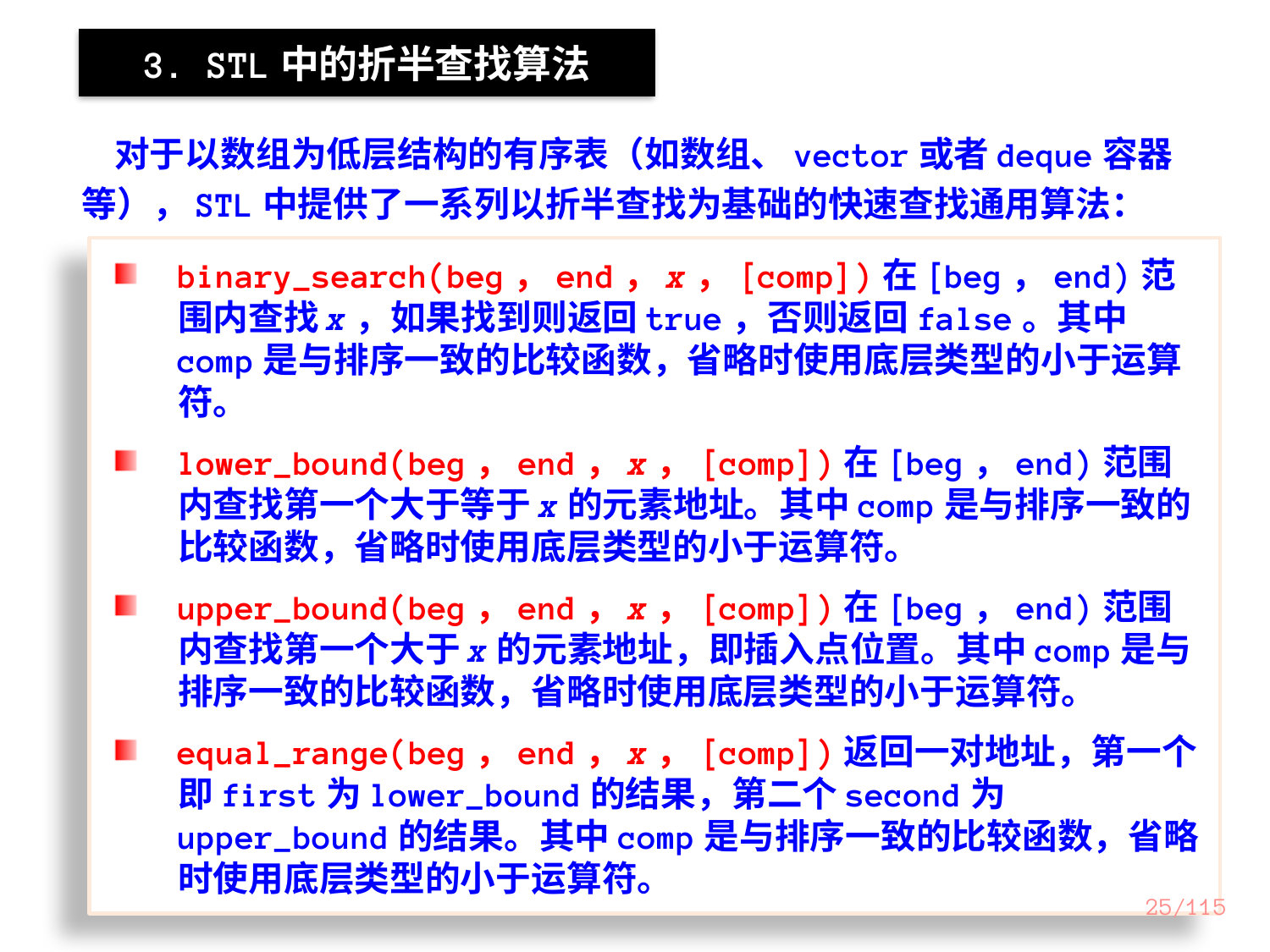

3. STL中的折半查找算法
   对于以数组为低层结构的有序表（如数组、vector或者deque容器等），STL中提供了一系列以折半查找为基础的快速查找通用算法：
binary_search(beg，end，x，[comp])在[beg，end)范围内查找x，如果找到则返回true，否则返回false。其中comp是与排序一致的比较函数，省略时使用底层类型的小于运算符。
lower_bound(beg，end，x，[comp])在[beg，end)范围内查找第一个大于等于x的元素地址。其中comp是与排序一致的比较函数，省略时使用底层类型的小于运算符。
upper_bound(beg，end，x，[comp])在[beg，end)范围内查找第一个大于x的元素地址，即插入点位置。其中comp是与排序一致的比较函数，省略时使用底层类型的小于运算符。
equal_range(beg，end，x，[comp])返回一对地址，第一个即first为lower_bound的结果，第二个second为upper_bound的结果。其中comp是与排序一致的比较函数，省略时使用底层类型的小于运算符。
25/115